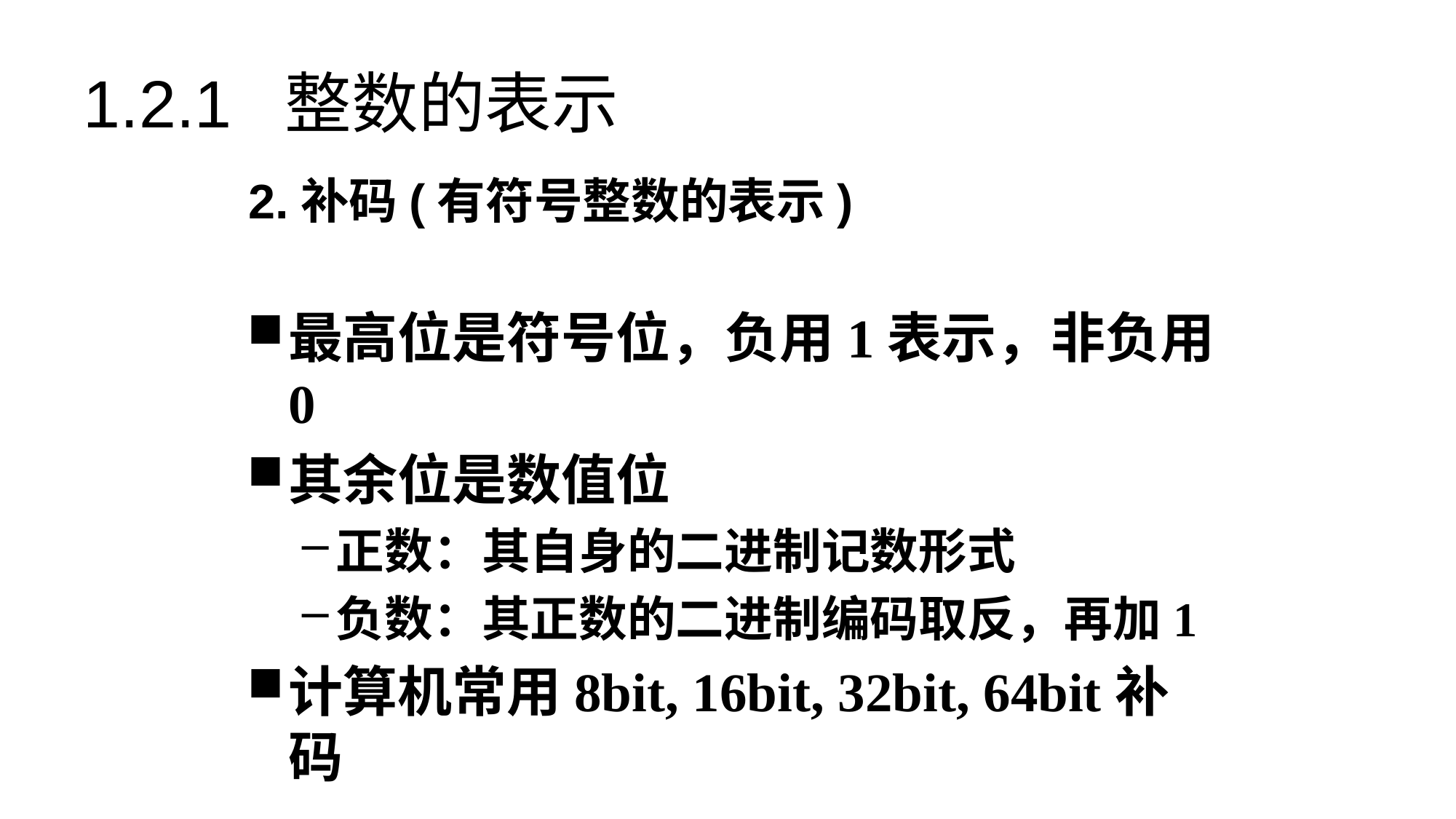

# 1.2.1  整数的表示
2.补码(有符号整数的表示)
最高位是符号位，负用1表示，非负用0
其余位是数值位
正数：其自身的二进制记数形式
负数：其正数的二进制编码取反，再加1
计算机常用8bit, 16bit, 32bit, 64bit补码